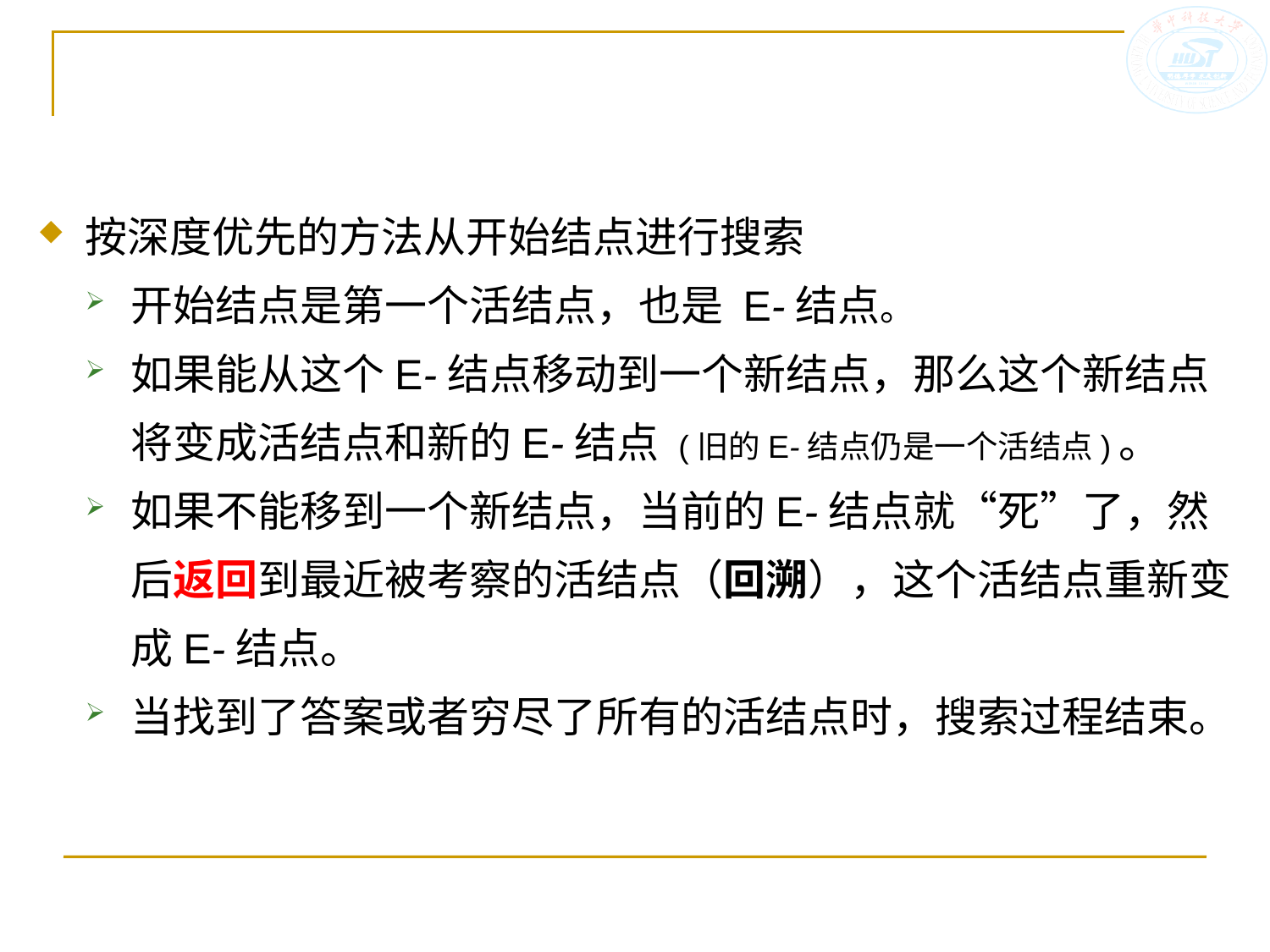

按深度优先的方法从开始结点进行搜索
开始结点是第一个活结点，也是 E-结点。
如果能从这个E-结点移动到一个新结点，那么这个新结点将变成活结点和新的E-结点 (旧的E-结点仍是一个活结点)。
如果不能移到一个新结点，当前的E-结点就“死”了，然后返回到最近被考察的活结点（回溯），这个活结点重新变成E-结点。
当找到了答案或者穷尽了所有的活结点时，搜索过程结束。